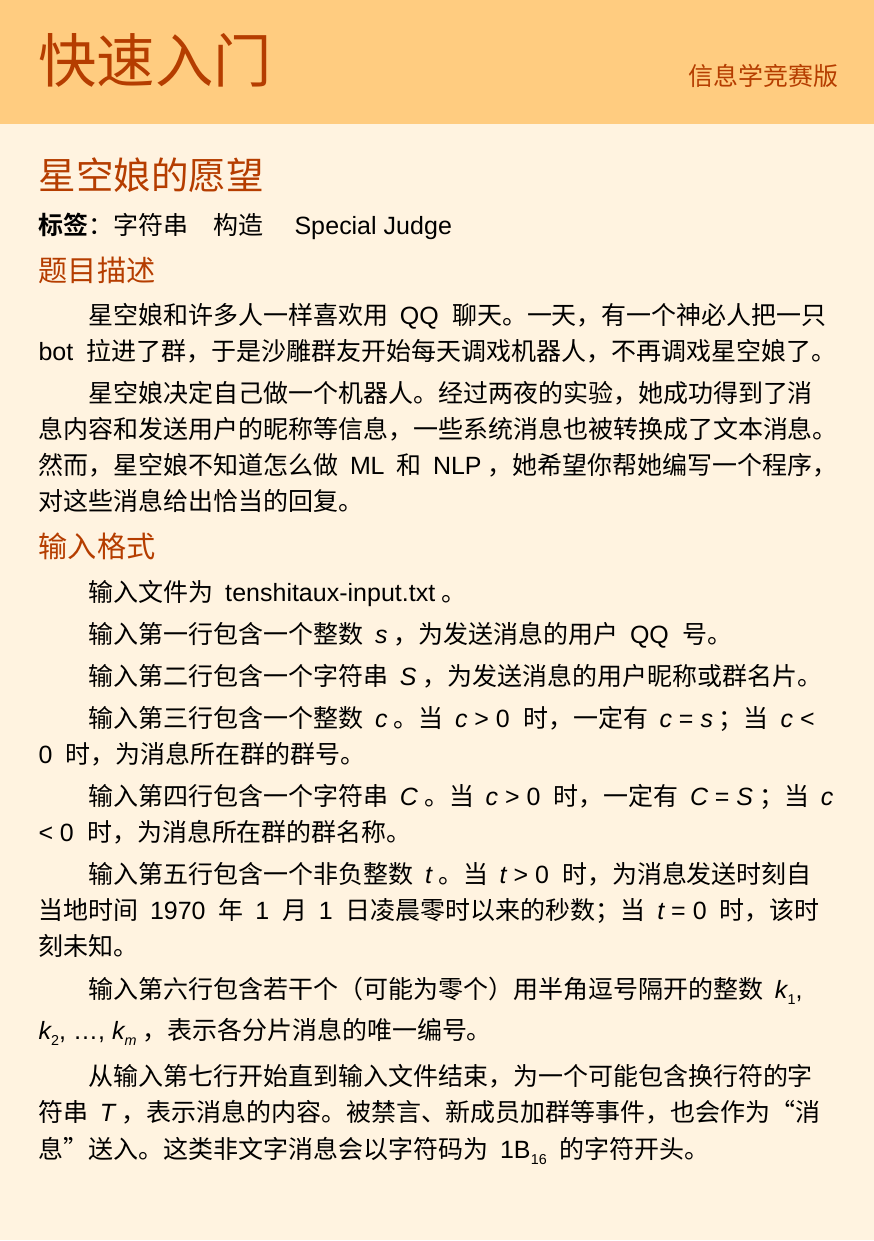

# 快速入门
信息学竞赛版
星空娘的愿望
标签：字符串　构造　Special Judge
题目描述
星空娘和许多人一样喜欢用 QQ 聊天。一天，有一个神必人把一只 bot 拉进了群，于是沙雕群友开始每天调戏机器人，不再调戏星空娘了。
星空娘决定自己做一个机器人。经过两夜的实验，她成功得到了消息内容和发送用户的昵称等信息，一些系统消息也被转换成了文本消息。然而，星空娘不知道怎么做 ML 和 NLP，她希望你帮她编写一个程序，对这些消息给出恰当的回复。
输入格式
输入文件为 tenshitaux-input.txt。
输入第一行包含一个整数 s，为发送消息的用户 QQ 号。
输入第二行包含一个字符串 S，为发送消息的用户昵称或群名片。
输入第三行包含一个整数 c。当 c > 0 时，一定有 c = s；当 c < 0 时，为消息所在群的群号。
输入第四行包含一个字符串 C。当 c > 0 时，一定有 C = S；当 c < 0 时，为消息所在群的群名称。
输入第五行包含一个非负整数 t。当 t > 0 时，为消息发送时刻自当地时间 1970 年 1 月 1 日凌晨零时以来的秒数；当 t = 0 时，该时刻未知。
输入第六行包含若干个（可能为零个）用半角逗号隔开的整数 k1, k2, …, km，表示各分片消息的唯一编号。
从输入第七行开始直到输入文件结束，为一个可能包含换行符的字符串 T，表示消息的内容。被禁言、新成员加群等事件，也会作为“消息”送入。这类非文字消息会以字符码为 1B16 的字符开头。